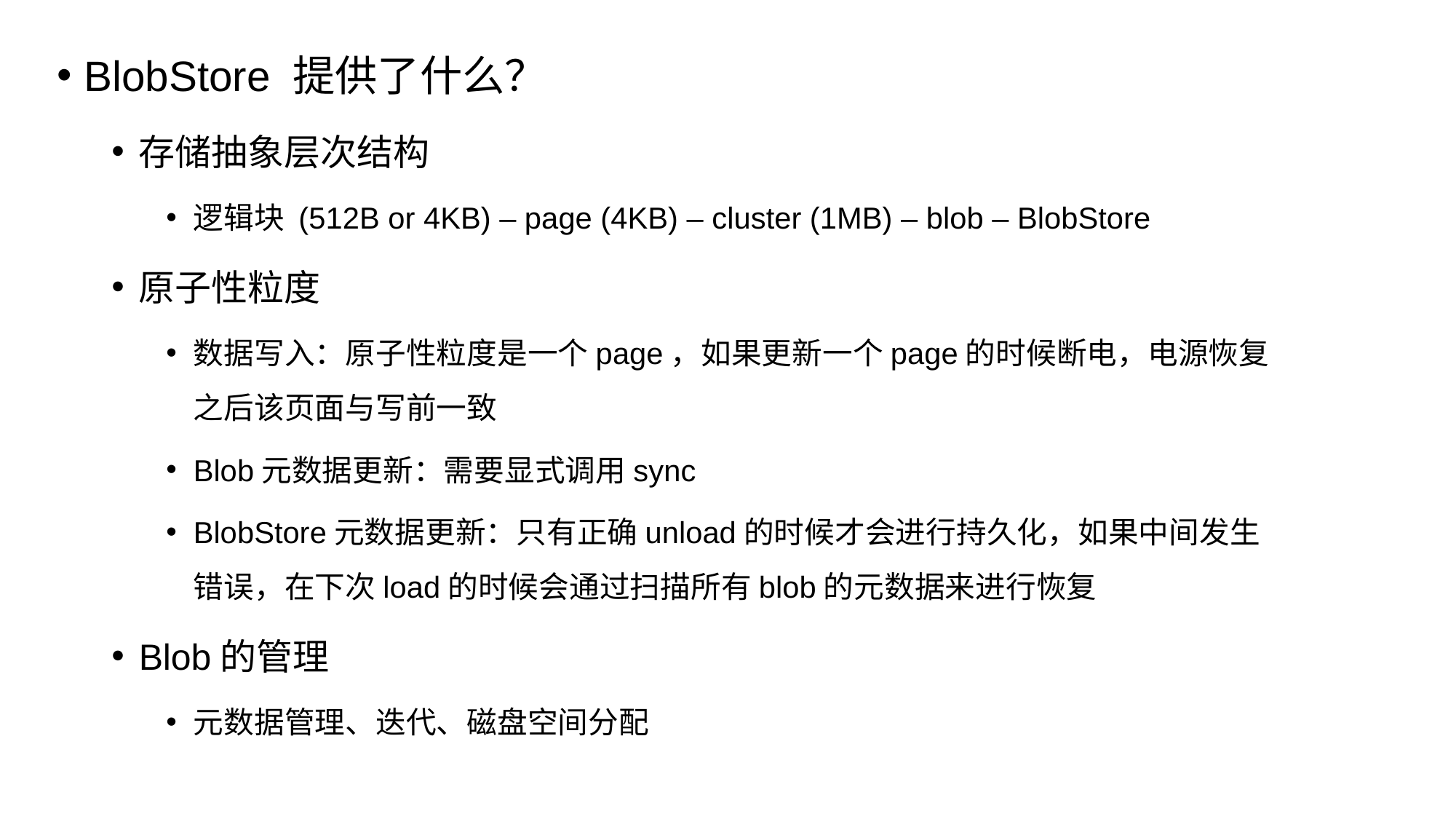

BlobStore 提供了什么？
存储抽象层次结构
逻辑块 (512B or 4KB) – page (4KB) – cluster (1MB) – blob – BlobStore
原子性粒度
数据写入：原子性粒度是一个page，如果更新一个page的时候断电，电源恢复之后该页面与写前一致
Blob元数据更新：需要显式调用sync
BlobStore元数据更新：只有正确unload的时候才会进行持久化，如果中间发生错误，在下次load的时候会通过扫描所有blob的元数据来进行恢复
Blob的管理
元数据管理、迭代、磁盘空间分配